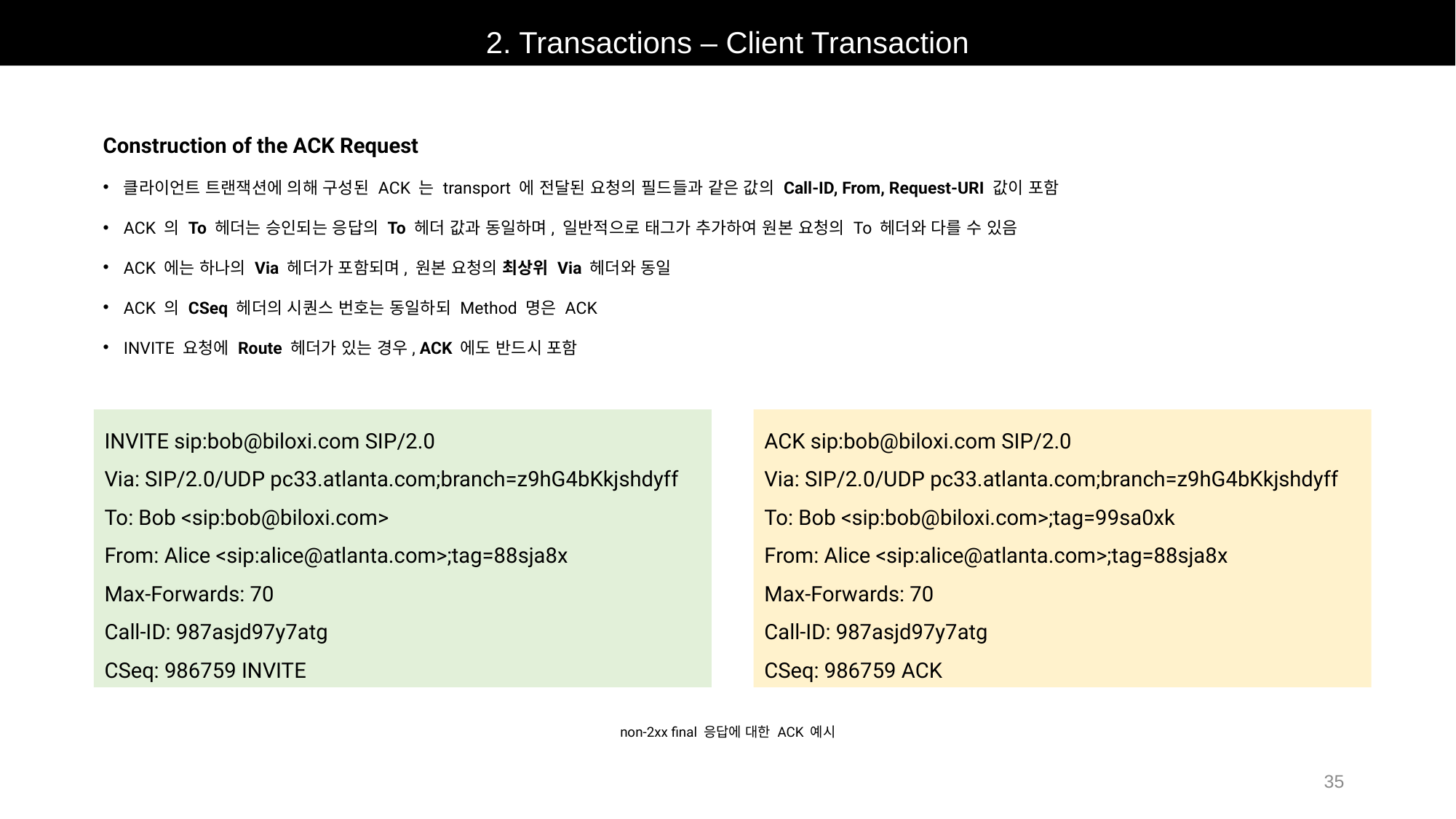

# 2. Transactions – Client Transaction
Construction of the ACK Request
클라이언트 트랜잭션에 의해 구성된 ACK 는 transport 에 전달된 요청의 필드들과 같은 값의 Call-ID, From, Request-URI 값이 포함
ACK 의 To 헤더는 승인되는 응답의 To 헤더 값과 동일하며, 일반적으로 태그가 추가하여 원본 요청의 To 헤더와 다를 수 있음
ACK 에는 하나의 Via 헤더가 포함되며, 원본 요청의 최상위 Via 헤더와 동일
ACK 의 CSeq 헤더의 시퀀스 번호는 동일하되 Method 명은 ACK
INVITE 요청에 Route 헤더가 있는 경우, ACK 에도 반드시 포함
INVITE sip:bob@biloxi.com SIP/2.0
Via: SIP/2.0/UDP pc33.atlanta.com;branch=z9hG4bKkjshdyff
To: Bob <sip:bob@biloxi.com>
From: Alice <sip:alice@atlanta.com>;tag=88sja8x
Max-Forwards: 70
Call-ID: 987asjd97y7atg
CSeq: 986759 INVITE
ACK sip:bob@biloxi.com SIP/2.0
Via: SIP/2.0/UDP pc33.atlanta.com;branch=z9hG4bKkjshdyff
To: Bob <sip:bob@biloxi.com>;tag=99sa0xk
From: Alice <sip:alice@atlanta.com>;tag=88sja8x
Max-Forwards: 70
Call-ID: 987asjd97y7atg
CSeq: 986759 ACK
non-2xx final 응답에 대한 ACK 예시
35